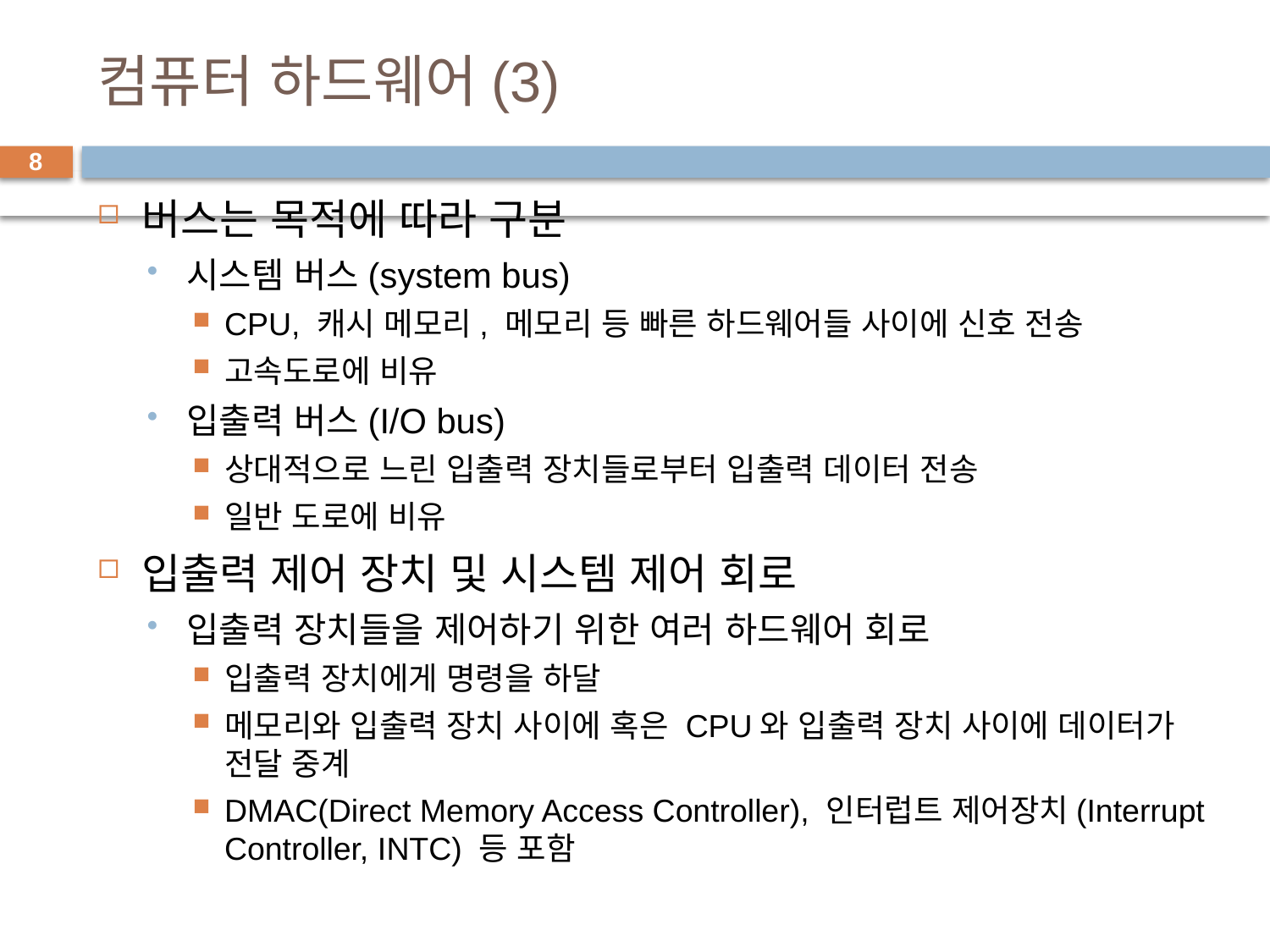

# 컴퓨터 하드웨어(3)
8
버스는 목적에 따라 구분
시스템 버스(system bus)
CPU, 캐시 메모리, 메모리 등 빠른 하드웨어들 사이에 신호 전송
고속도로에 비유
입출력 버스(I/O bus)
상대적으로 느린 입출력 장치들로부터 입출력 데이터 전송
일반 도로에 비유
입출력 제어 장치 및 시스템 제어 회로
입출력 장치들을 제어하기 위한 여러 하드웨어 회로
입출력 장치에게 명령을 하달
메모리와 입출력 장치 사이에 혹은 CPU와 입출력 장치 사이에 데이터가 전달 중계
DMAC(Direct Memory Access Controller), 인터럽트 제어장치(Interrupt Controller, INTC) 등 포함